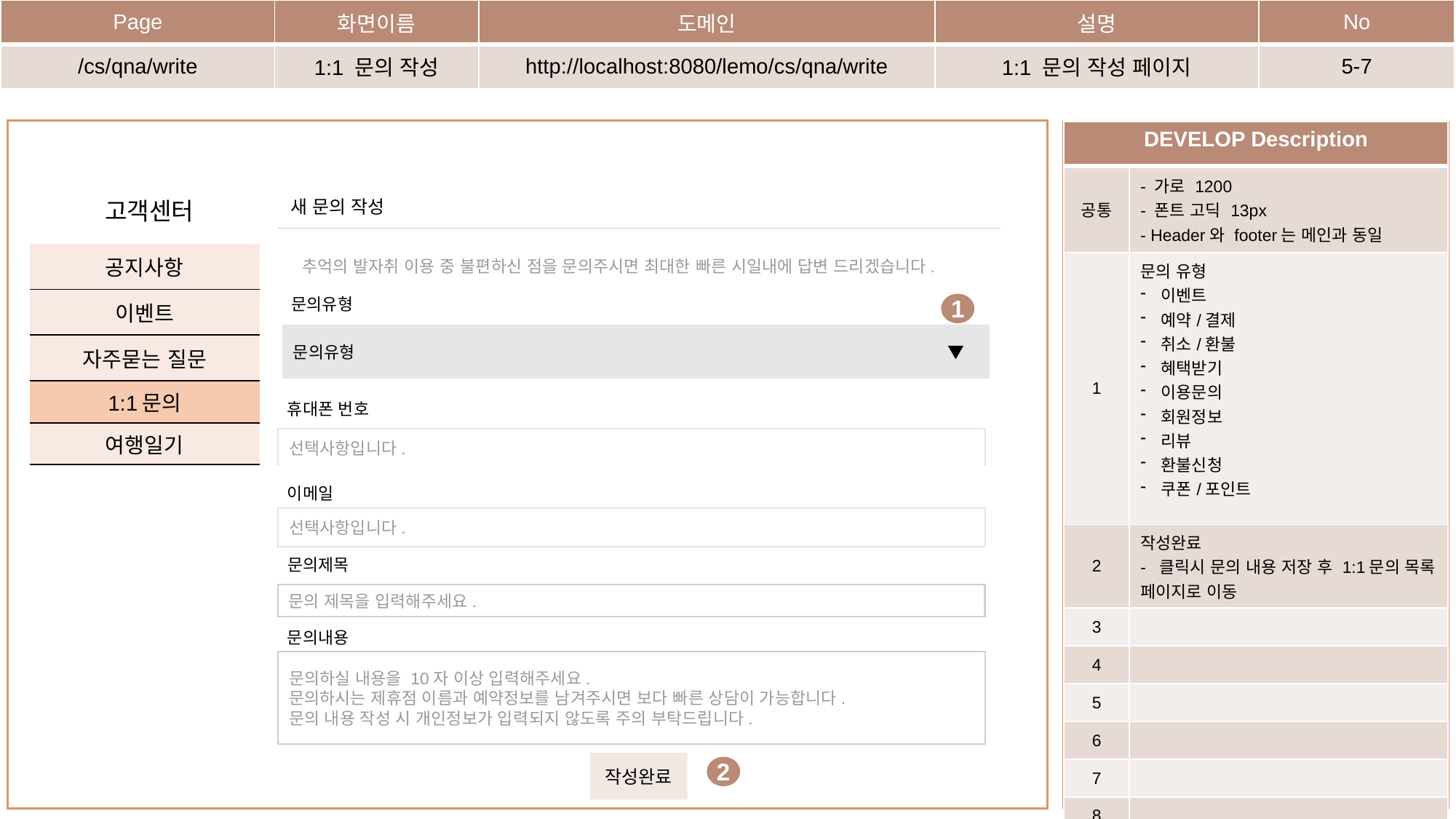

| Page | 화면이름 | 도메인 | 설명 | No |
| --- | --- | --- | --- | --- |
| /cs/qna/write | 1:1 문의 작성 | http://localhost:8080/lemo/cs/qna/write | 1:1 문의 작성 페이지 | 5-7 |

| DEVELOP Description |  |
| --- | --- |
| 공통 | - 가로 1200 - 폰트 고딕 13px - Header와 footer는 메인과 동일 |
| 1 | 문의 유형 이벤트 예약/결제 취소/환불 혜택받기 이용문의 회원정보 리뷰 환불신청 쿠폰/포인트 |
| 2 | 작성완료 - 클릭시 문의 내용 저장 후 1:1문의 목록 페이지로 이동 |
| 3 |  |
| 4 |  |
| 5 |  |
| 6 |  |
| 7 |  |
| 8 |  |

새 문의 작성
고객센터
추억의 발자취 이용 중 불편하신 점을 문의주시면 최대한 빠른 시일내에 답변 드리겠습니다.
| 공지사항 |
| --- |
| 이벤트 |
| 자주묻는 질문 |
| 1:1문의 |
| 여행일기 |
문의유형
1

문의유형 						▼
휴대폰 번호
선택사항입니다.
이메일
선택사항입니다.
문의제목
문의 제목을 입력해주세요.
문의내용
문의하실 내용을 10자 이상 입력해주세요.
문의하시는 제휴점 이름과 예약정보를 남겨주시면 보다 빠른 상담이 가능합니다.
문의 내용 작성 시 개인정보가 입력되지 않도록 주의 부탁드립니다.

2
작성완료